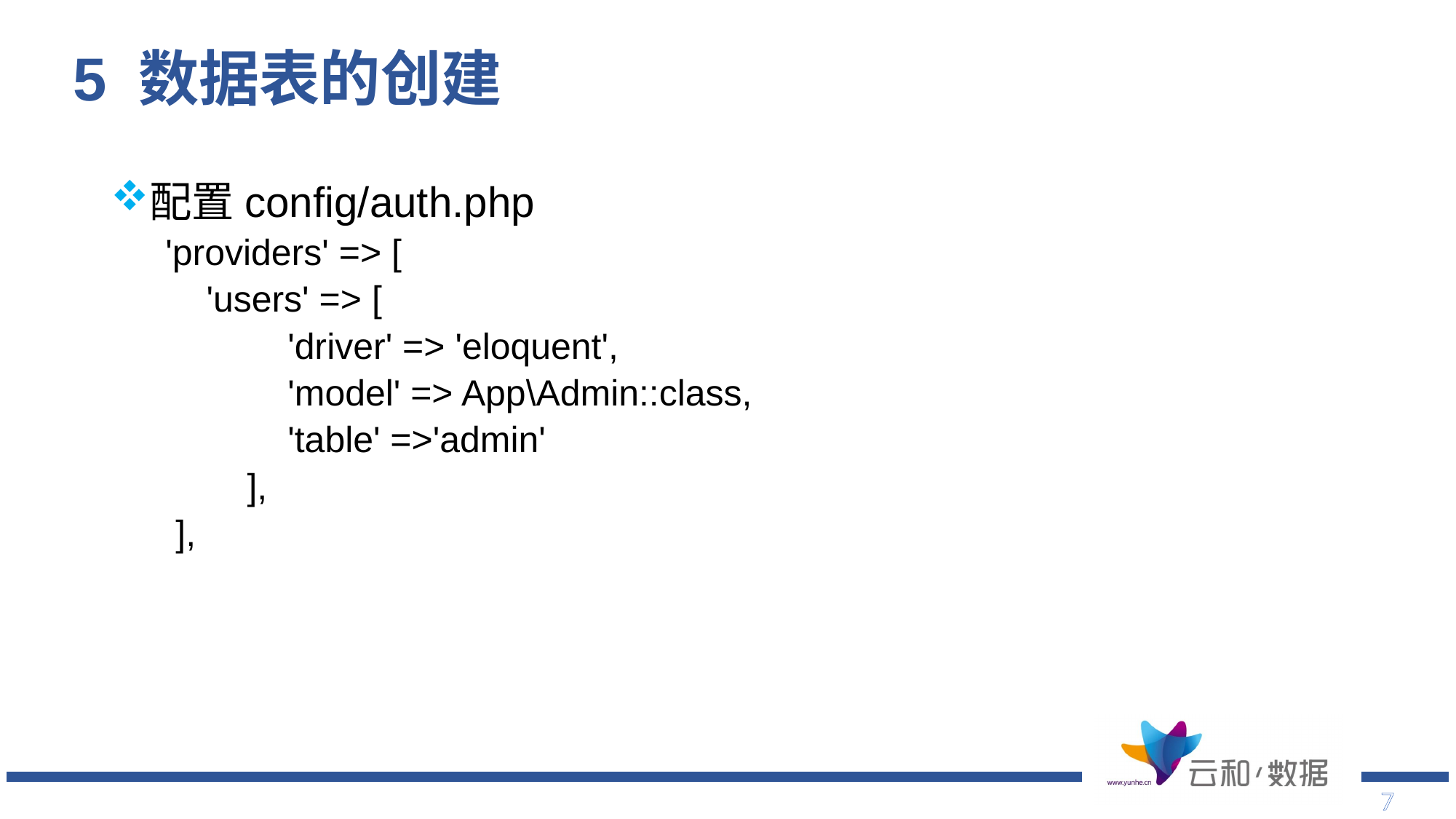

# 5 数据表的创建
配置config/auth.php
'providers' => [
    'users' => [
            'driver' => 'eloquent',
            'model' => App\Admin::class,
            'table' =>'admin'
        ],
 ],